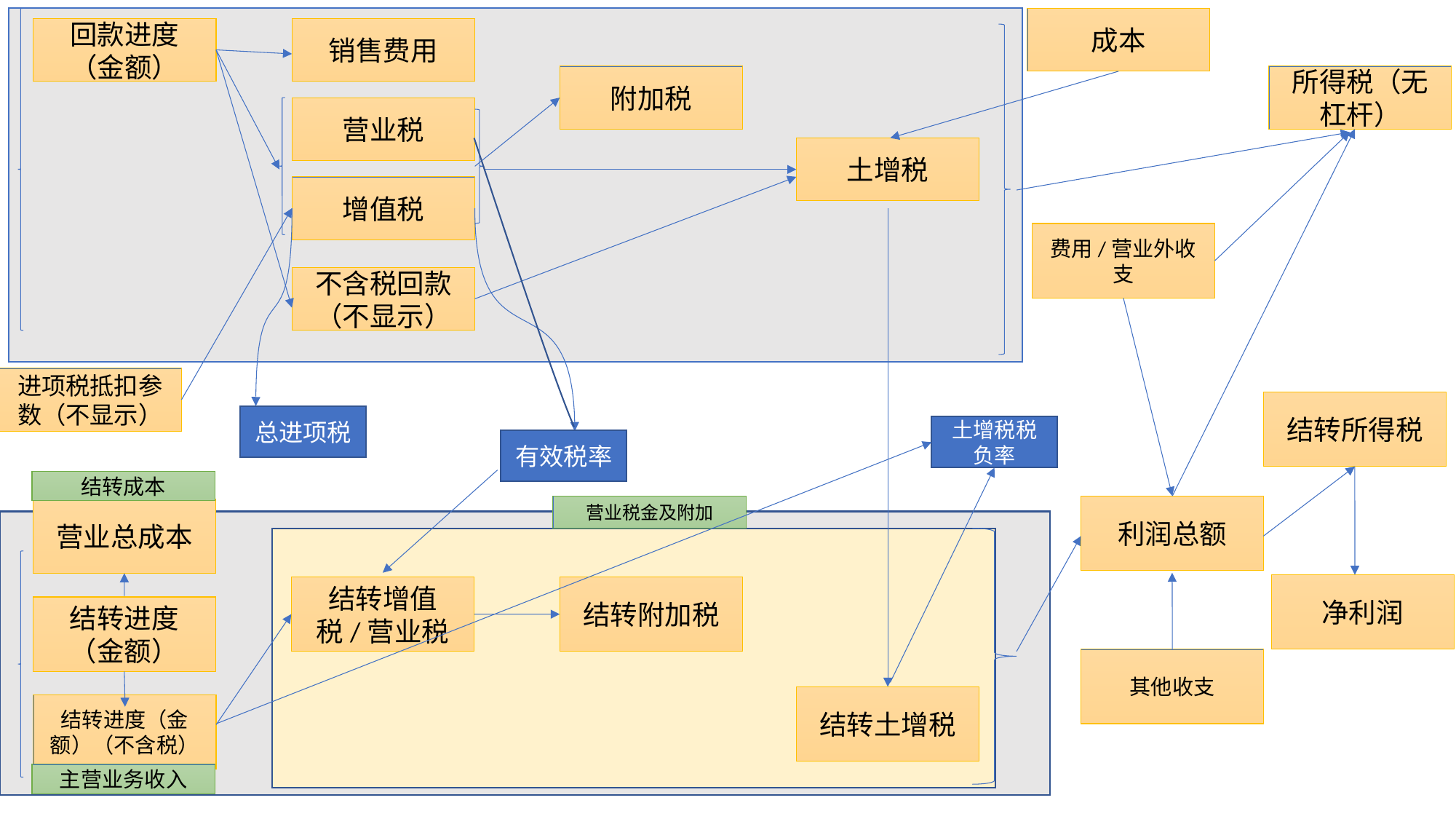

成本
销售费用
回款进度（金额）

所得税（无杠杆）
附加税

营业税

土增税
增值税
费用/营业外收支
不含税回款（不显示）
进项税抵扣参数（不显示）
结转所得税
总进项税
土增税税负率
有效税率
结转成本
营业税金及附加
利润总额
营业总成本

净利润
结转增值税/营业税
结转附加税
结转进度（金额）
其他收支
结转土增税
结转进度（金额）（不含税）
主营业务收入